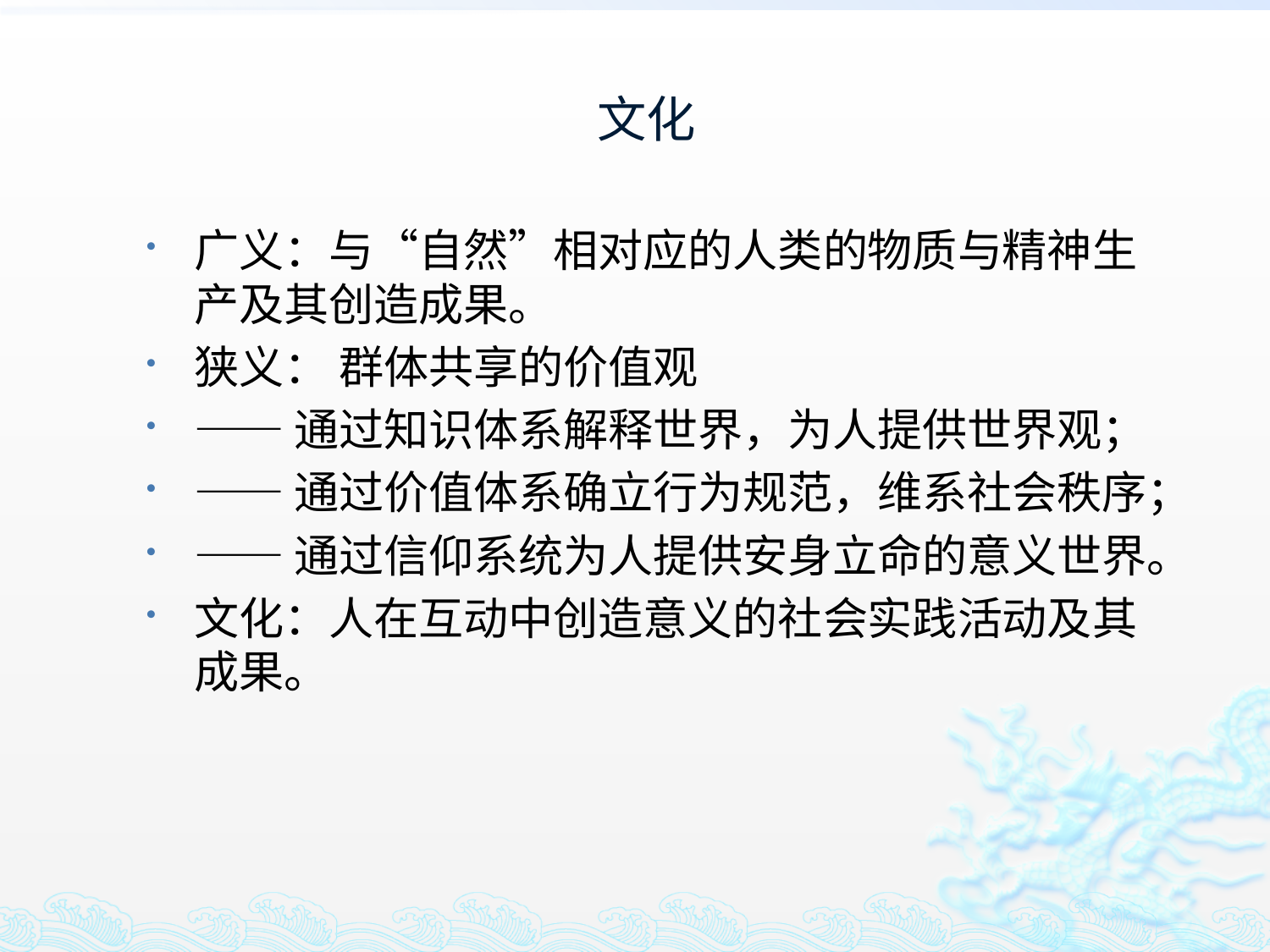

# 文化
广义：与“自然”相对应的人类的物质与精神生产及其创造成果。
狭义： 群体共享的价值观
——通过知识体系解释世界，为人提供世界观；
——通过价值体系确立行为规范，维系社会秩序；
——通过信仰系统为人提供安身立命的意义世界。
文化：人在互动中创造意义的社会实践活动及其成果。